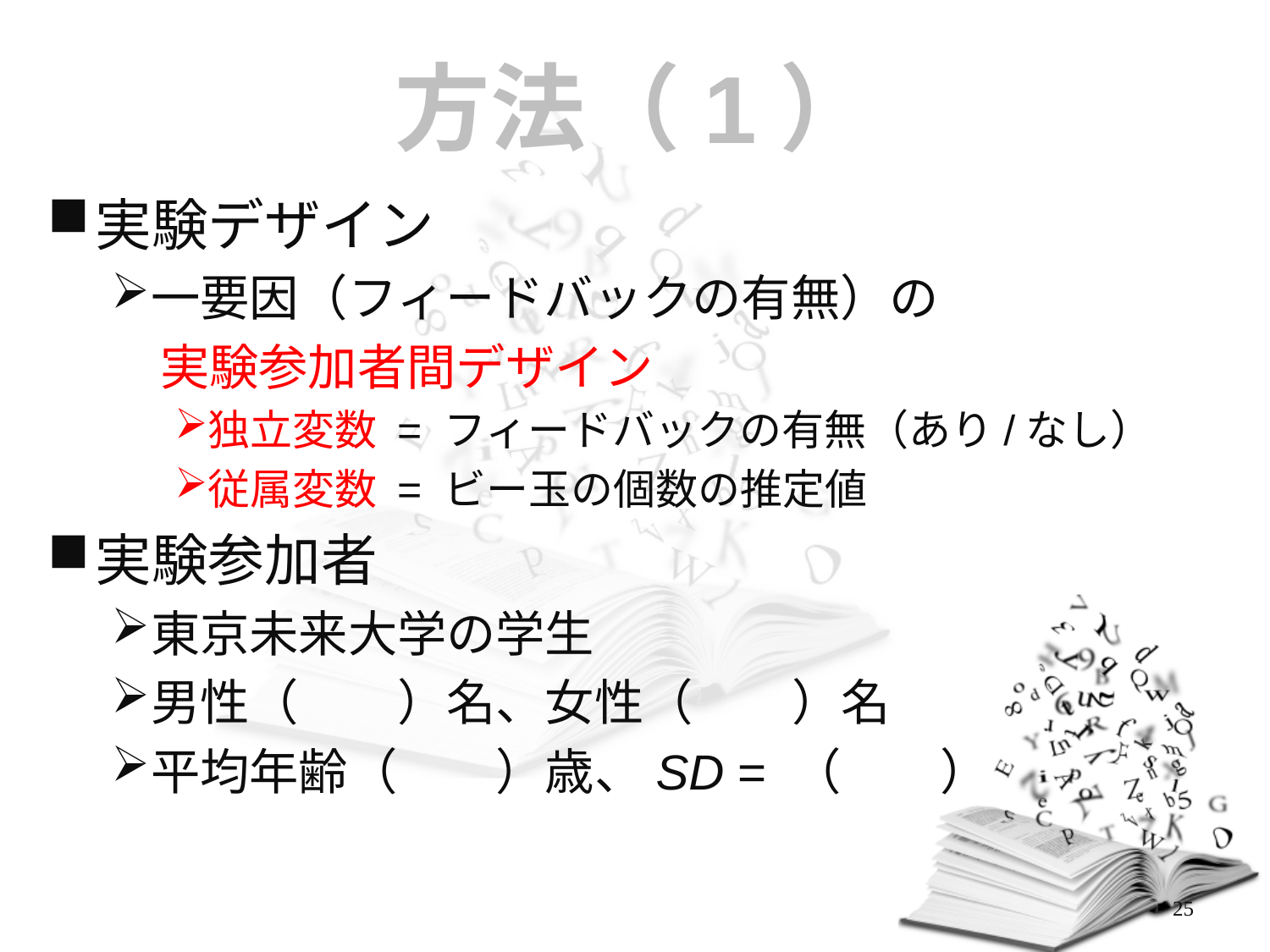

方法（1）
実験デザイン
一要因（フィードバックの有無）の
　実験参加者間デザイン
独立変数 = フィードバックの有無（あり/なし）
従属変数 = ビー玉の個数の推定値
実験参加者
東京未来大学の学生
男性（　　）名、女性（　　）名
平均年齢（　　）歳、SD = （　　）
25